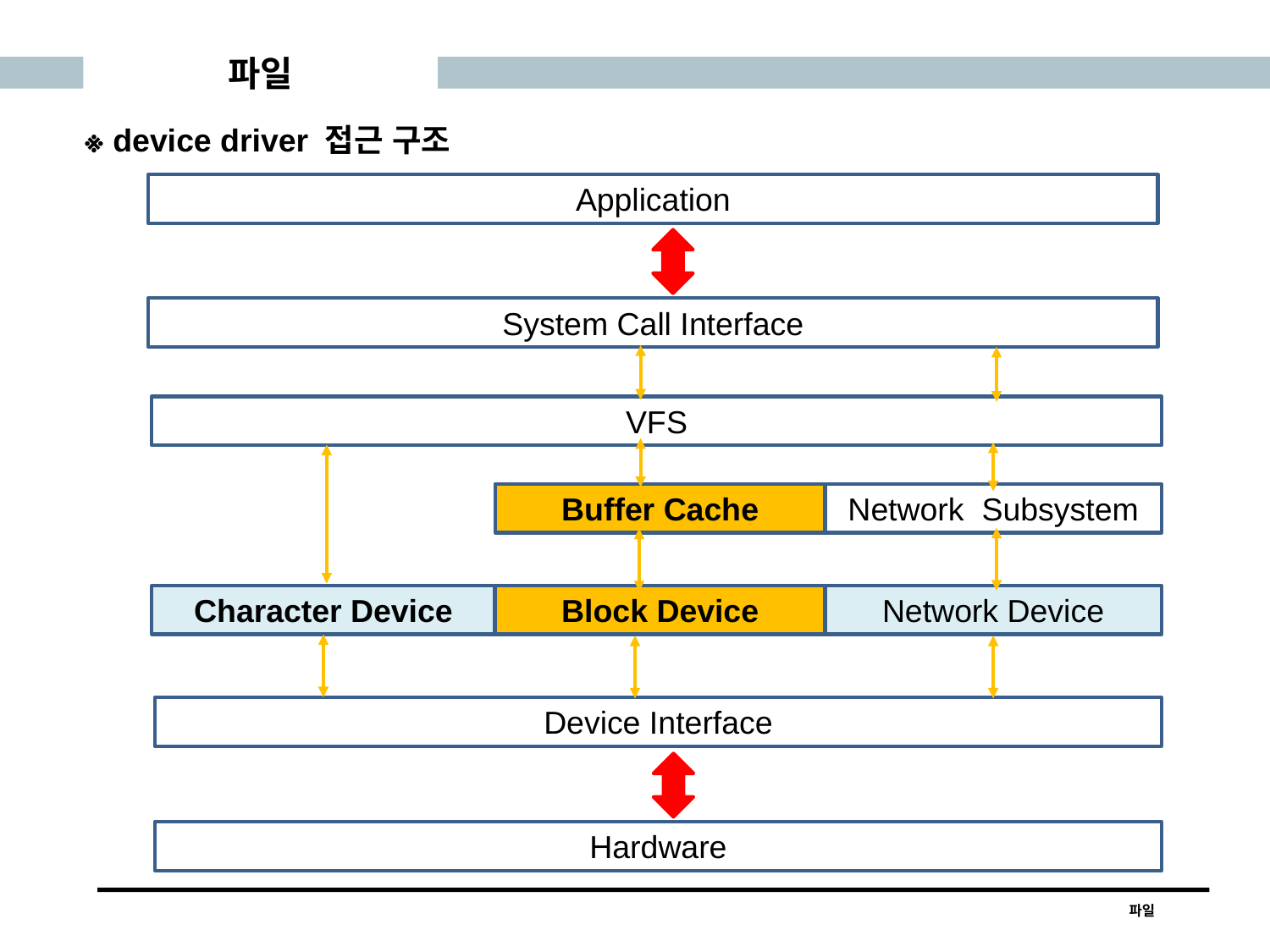

파일

※ device driver 접근 구조
Application

System Call Interface
VFS
Buffer Cache
Network  Subsystem
Character Device
Block Device
Network Device
Device Interface

Hardware

파일